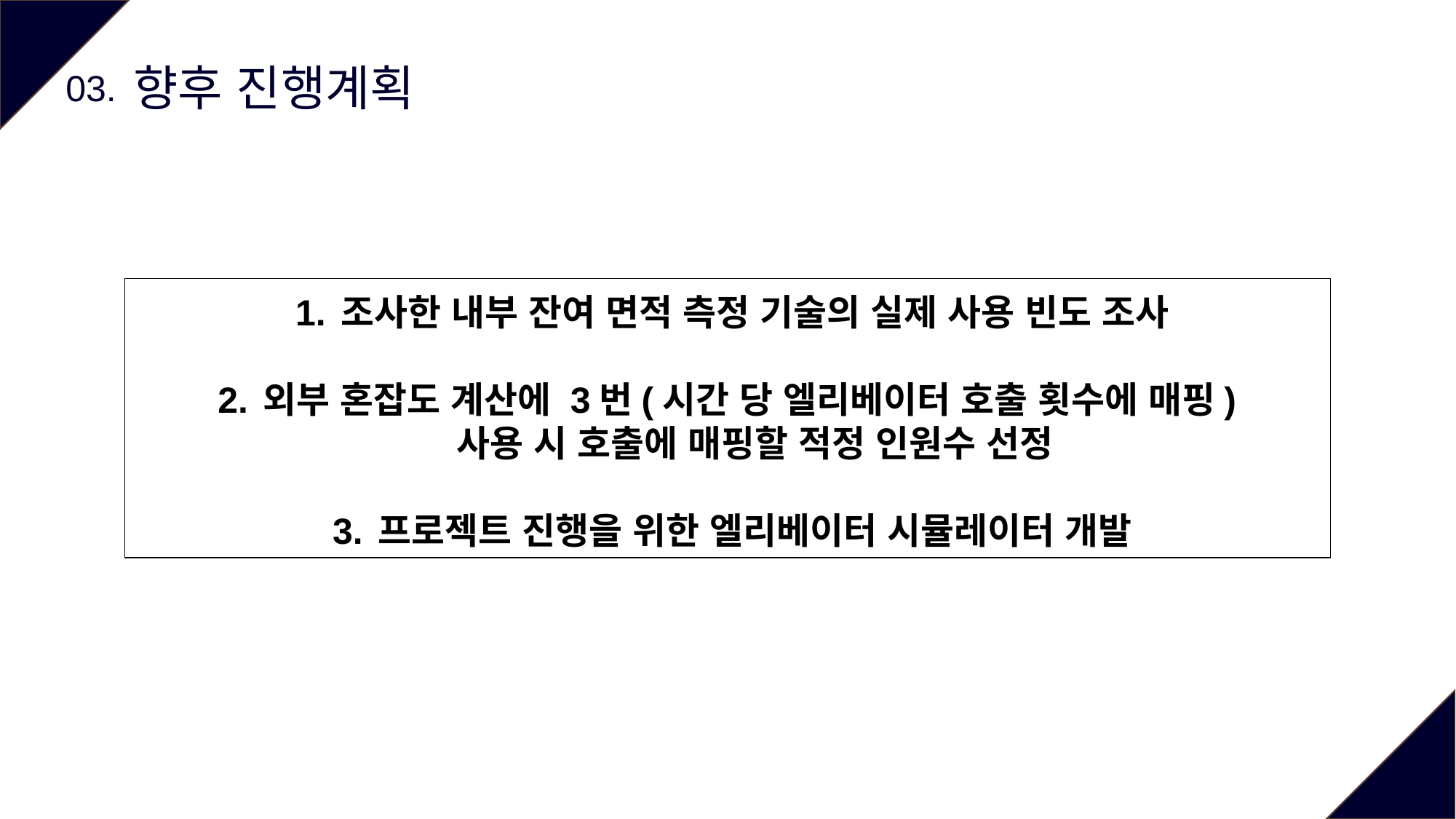

향후 진행계획
03.

조사한 내부 잔여 면적 측정 기술의 실제 사용 빈도 조사

외부 혼잡도 계산에 3번(시간 당 엘리베이터 호출 횟수에 매핑)
사용 시 호출에 매핑할 적정 인원수 선정

프로젝트 진행을 위한 엘리베이터 시뮬레이터 개발